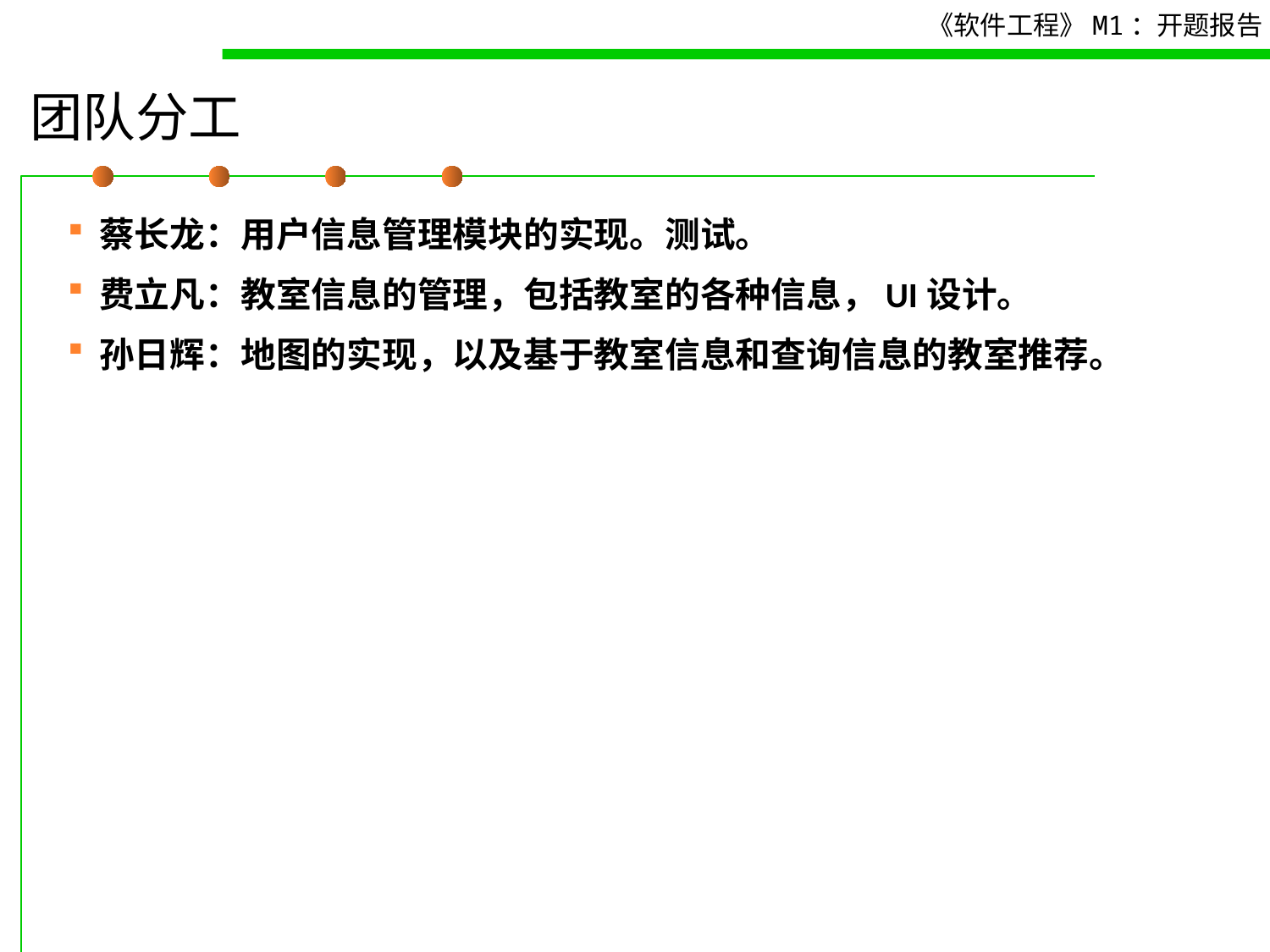

# 团队分工
蔡长龙：用户信息管理模块的实现。测试。
费立凡：教室信息的管理，包括教室的各种信息，UI设计。
孙日辉：地图的实现，以及基于教室信息和查询信息的教室推荐。